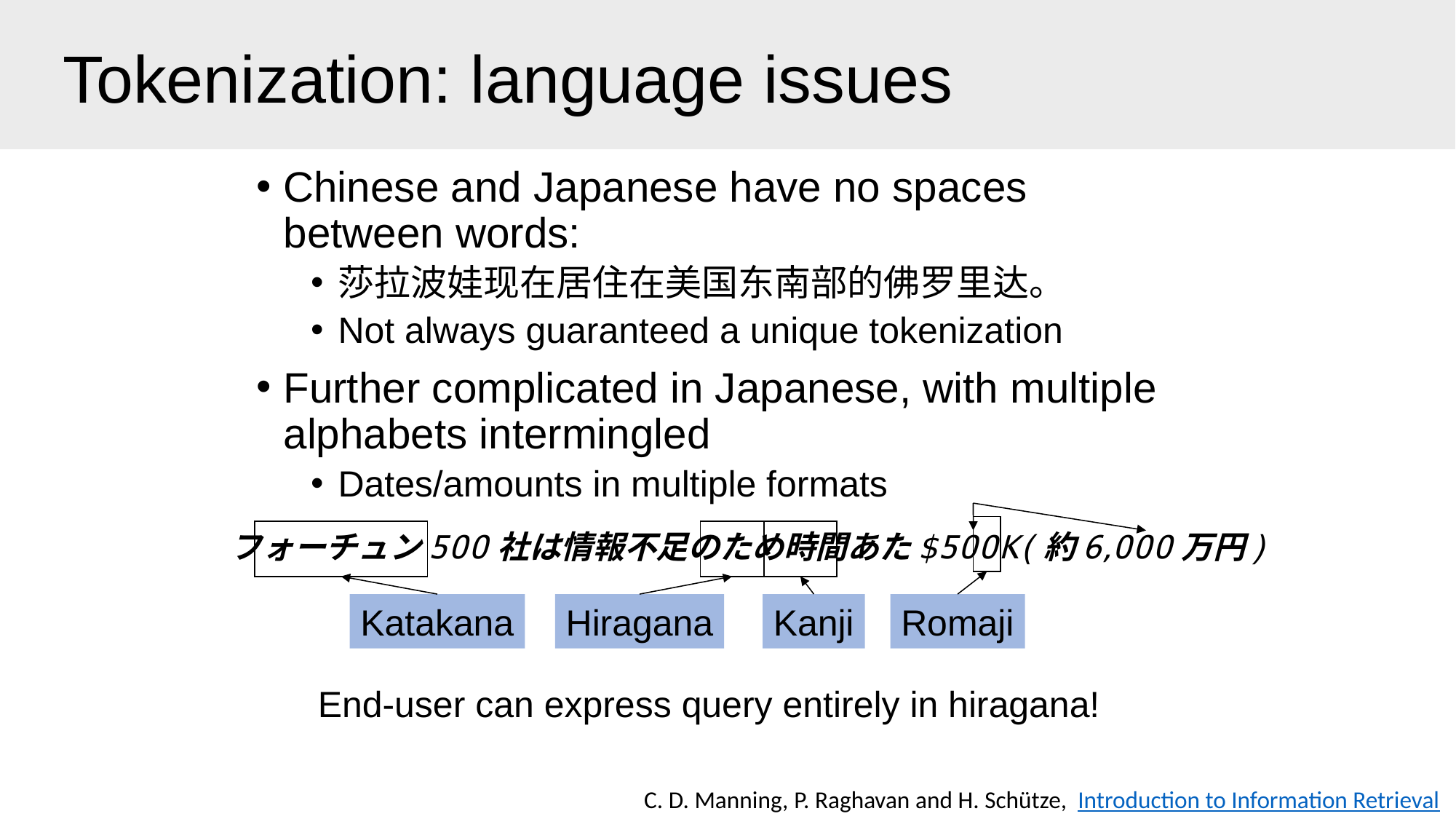

# Tokenization: language issues
Chinese and Japanese have no spaces between words:
莎拉波娃现在居住在美国东南部的佛罗里达。
Not always guaranteed a unique tokenization
Further complicated in Japanese, with multiple alphabets intermingled
Dates/amounts in multiple formats

フォーチュン500社は情報不足のため時間あた$500K(約6,000万円)

Katakana
Hiragana
Kanji
Romaji
End-user can express query entirely in hiragana!
C. D. Manning, P. Raghavan and H. Schütze,  Introduction to Information Retrieval